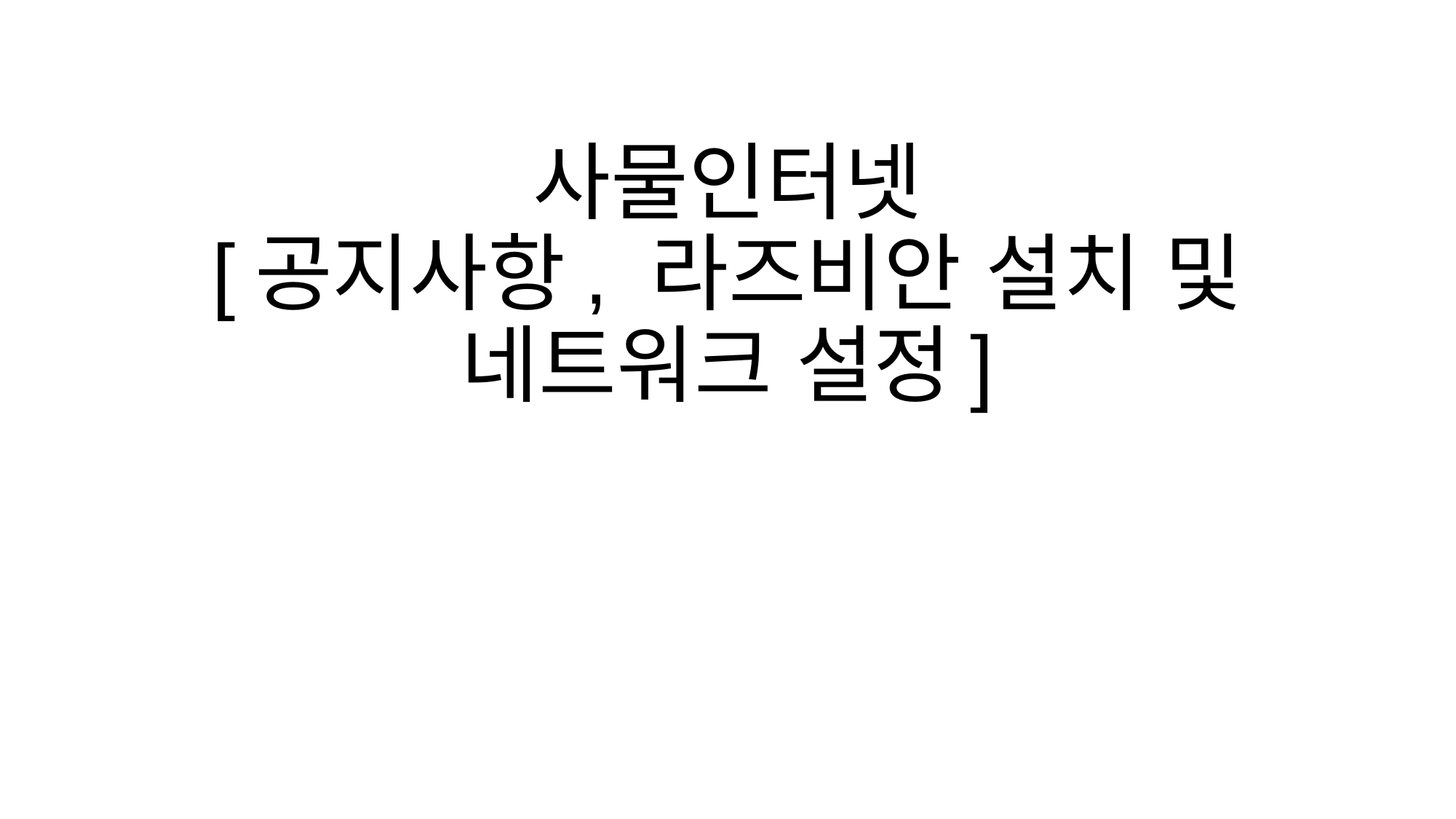

# 사물인터넷 [공지사항, 라즈비안 설치 및 네트워크 설정]